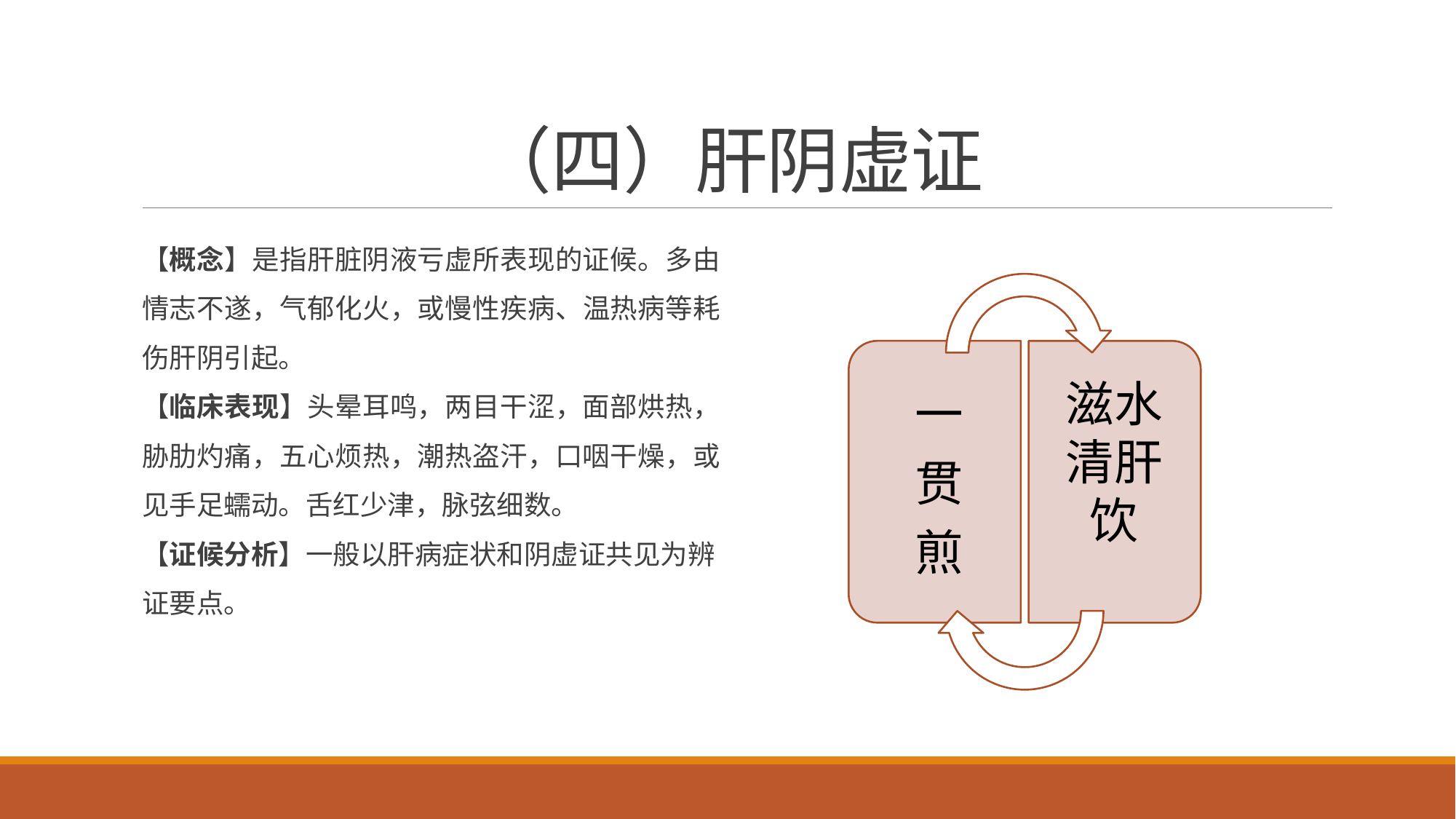

# （四）肝阴虚证
【概念】是指肝脏阴液亏虚所表现的证候。多由情志不遂，气郁化火，或慢性疾病、温热病等耗伤肝阴引起。
【临床表现】头晕耳鸣，两目干涩，面部烘热，胁肋灼痛，五心烦热，潮热盗汗，口咽干燥，或见手足蠕动。舌红少津，脉弦细数。
【证候分析】一般以肝病症状和阴虚证共见为辨证要点。
一
贯
煎
滋水清肝饮